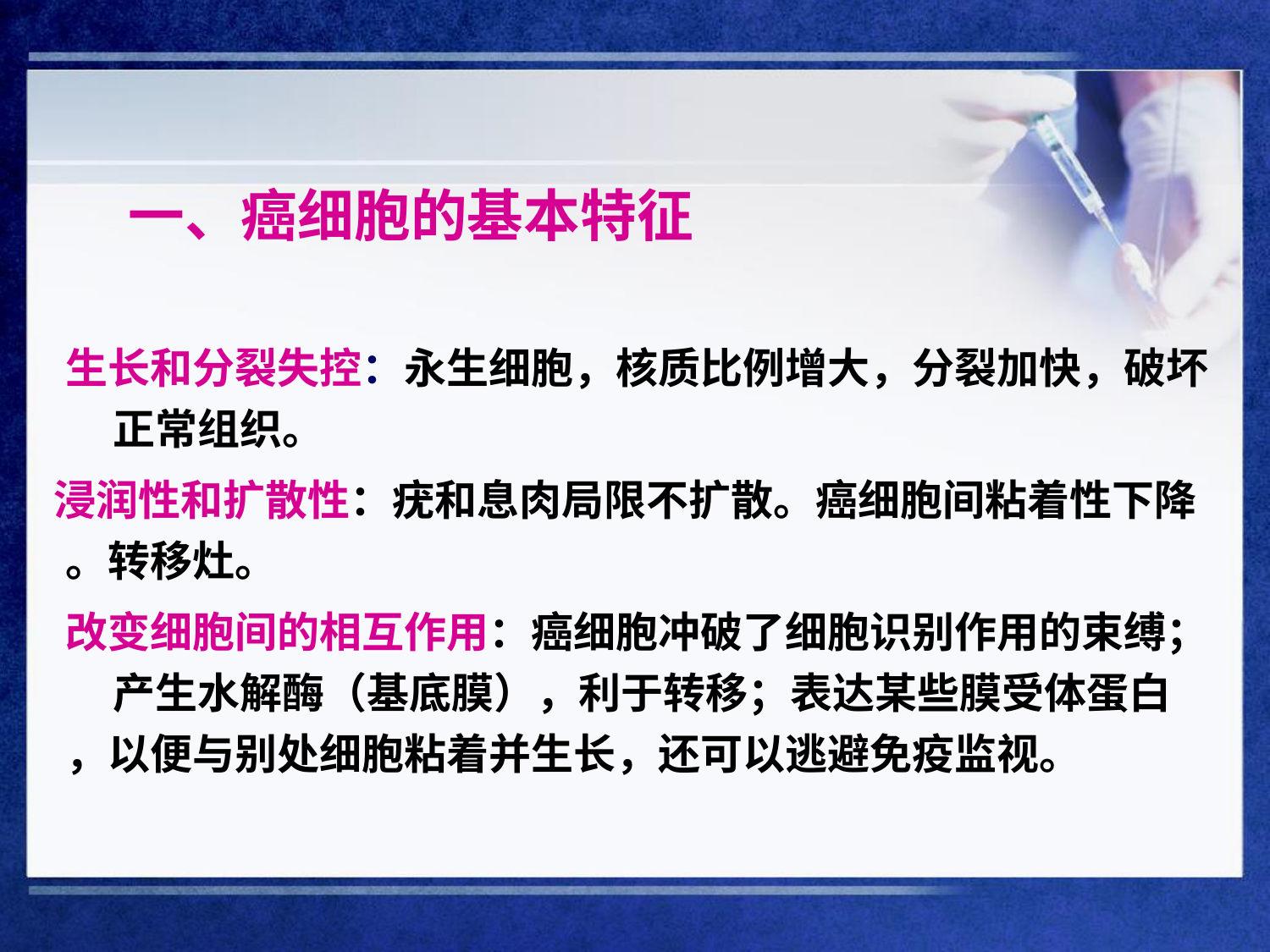

# 一、癌细胞的基本特征
生长和分裂失控：永生细胞，核质比例增大，分裂加快，破坏 正常组织。
浸润性和扩散性：疣和息肉局限不扩散。癌细胞间粘着性下降
。转移灶。
改变细胞间的相互作用：癌细胞冲破了细胞识别作用的束缚； 产生水解酶（基底膜），利于转移；表达某些膜受体蛋白
，以便与别处细胞粘着并生长，还可以逃避免疫监视。